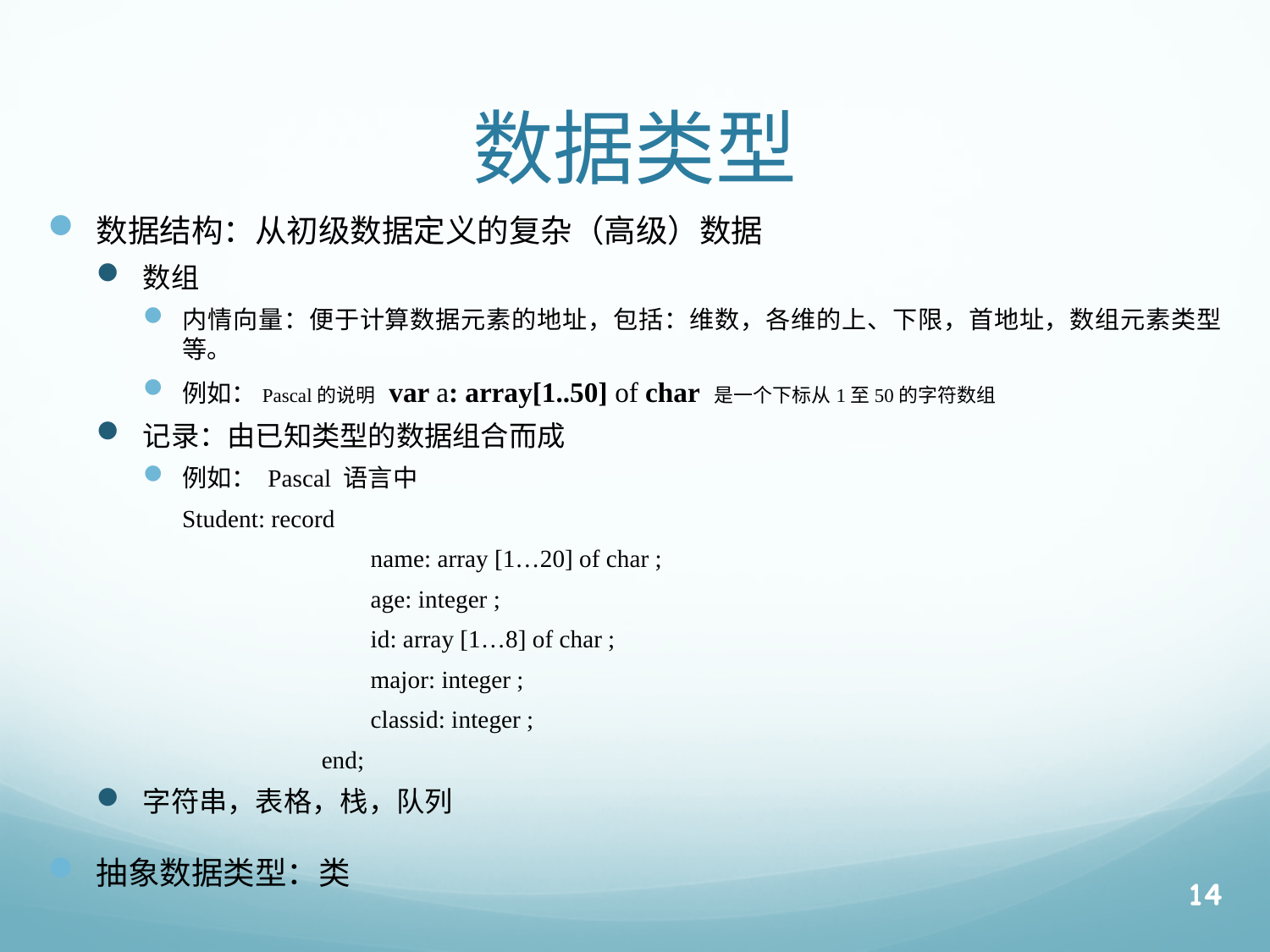

# 数据类型
数据结构：从初级数据定义的复杂（高级）数据
数组
内情向量：便于计算数据元素的地址，包括：维数，各维的上、下限，首地址，数组元素类型等。
例如：Pascal的说明  var a: array[1..50] of char  是一个下标从1至50的字符数组
记录：由已知类型的数据组合而成
例如： Pascal 语言中
	Student: record
		          name: array [1…20] of char ;
		          age: integer ;
		          id: array [1…8] of char ;
		          major: integer ;
		          classid: integer ;
		  end;
字符串，表格，栈，队列
抽象数据类型：类
14